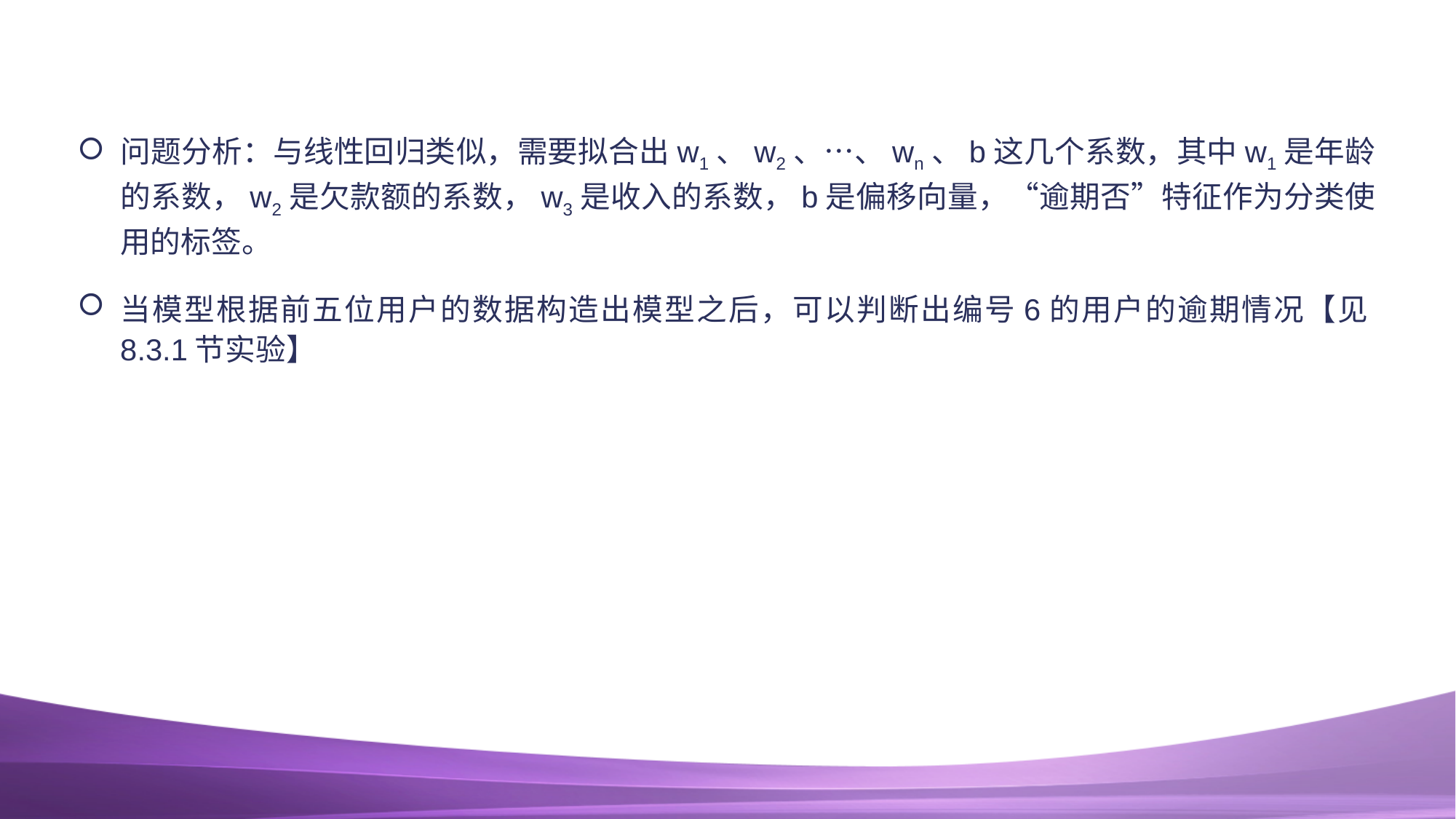

#
问题分析：与线性回归类似，需要拟合出w1、w2、…、wn、b这几个系数，其中w1是年龄的系数，w2是欠款额的系数，w3是收入的系数，b是偏移向量，“逾期否”特征作为分类使用的标签。
当模型根据前五位用户的数据构造出模型之后，可以判断出编号6的用户的逾期情况【见8.3.1节实验】